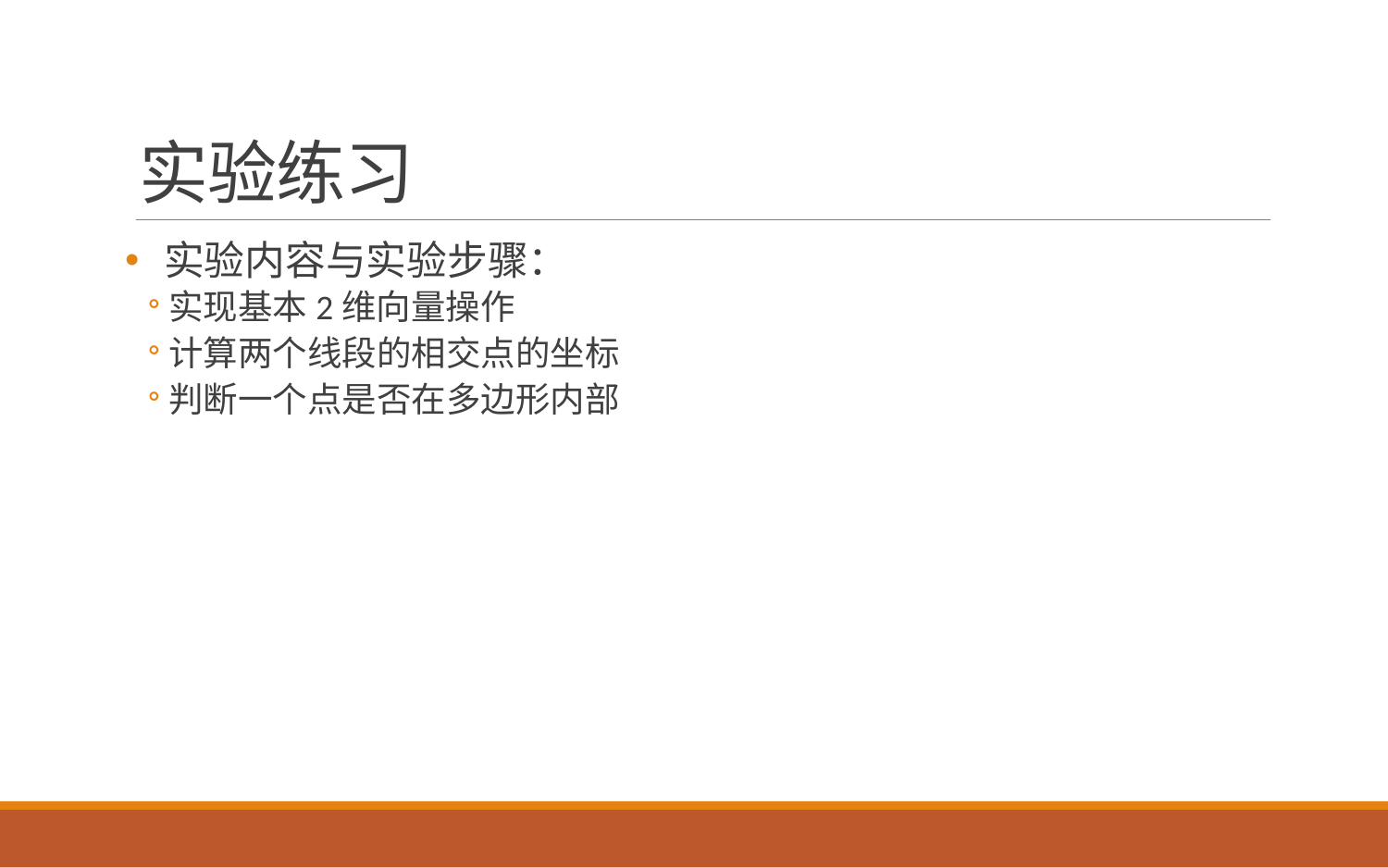

# 实验练习
实验内容与实验步骤：
实现基本2维向量操作
计算两个线段的相交点的坐标
判断一个点是否在多边形内部